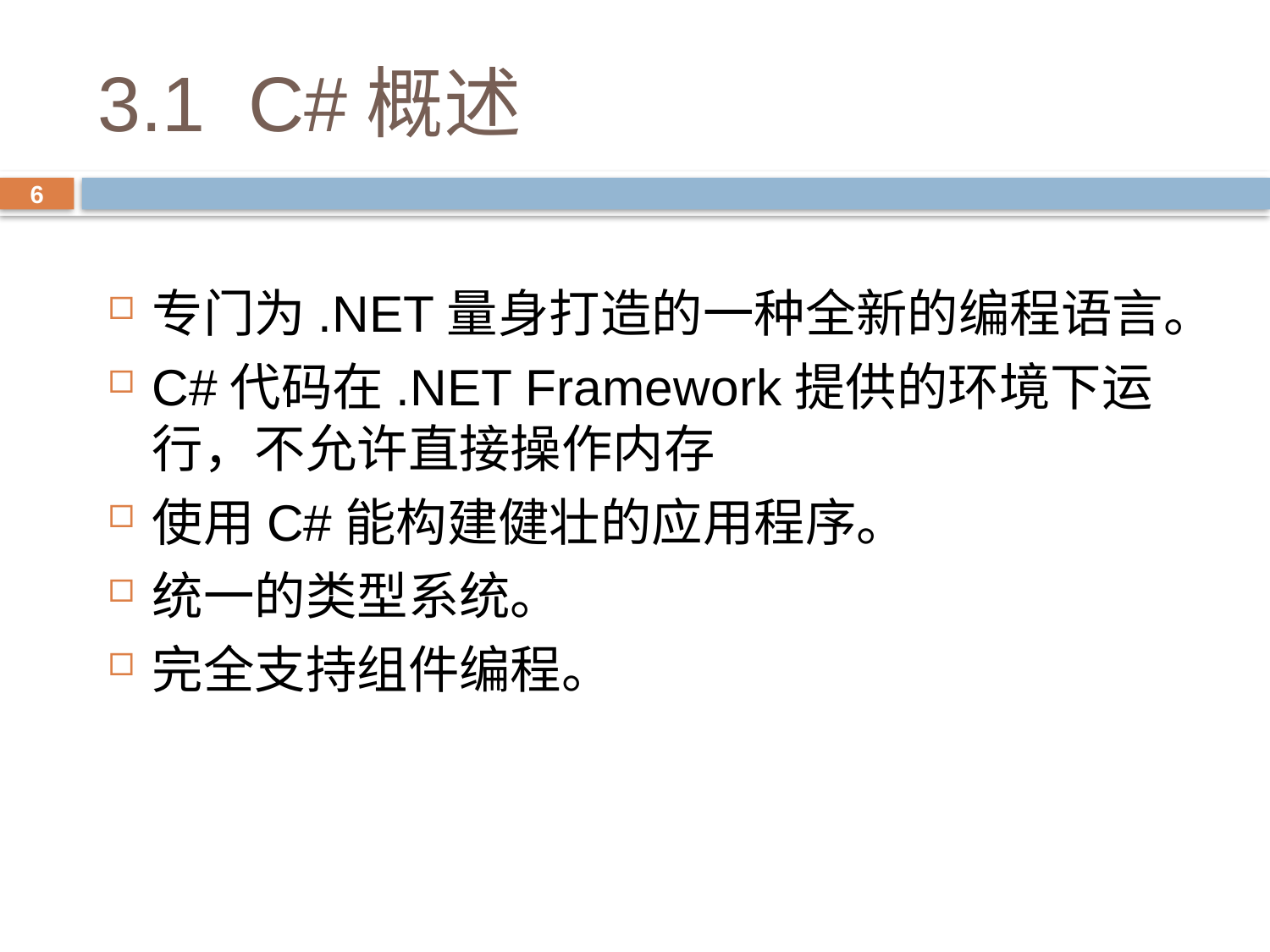

# 3.1  C#概述
6
专门为.NET量身打造的一种全新的编程语言。
C#代码在.NET Framework提供的环境下运行，不允许直接操作内存
使用C#能构建健壮的应用程序。
统一的类型系统。
完全支持组件编程。